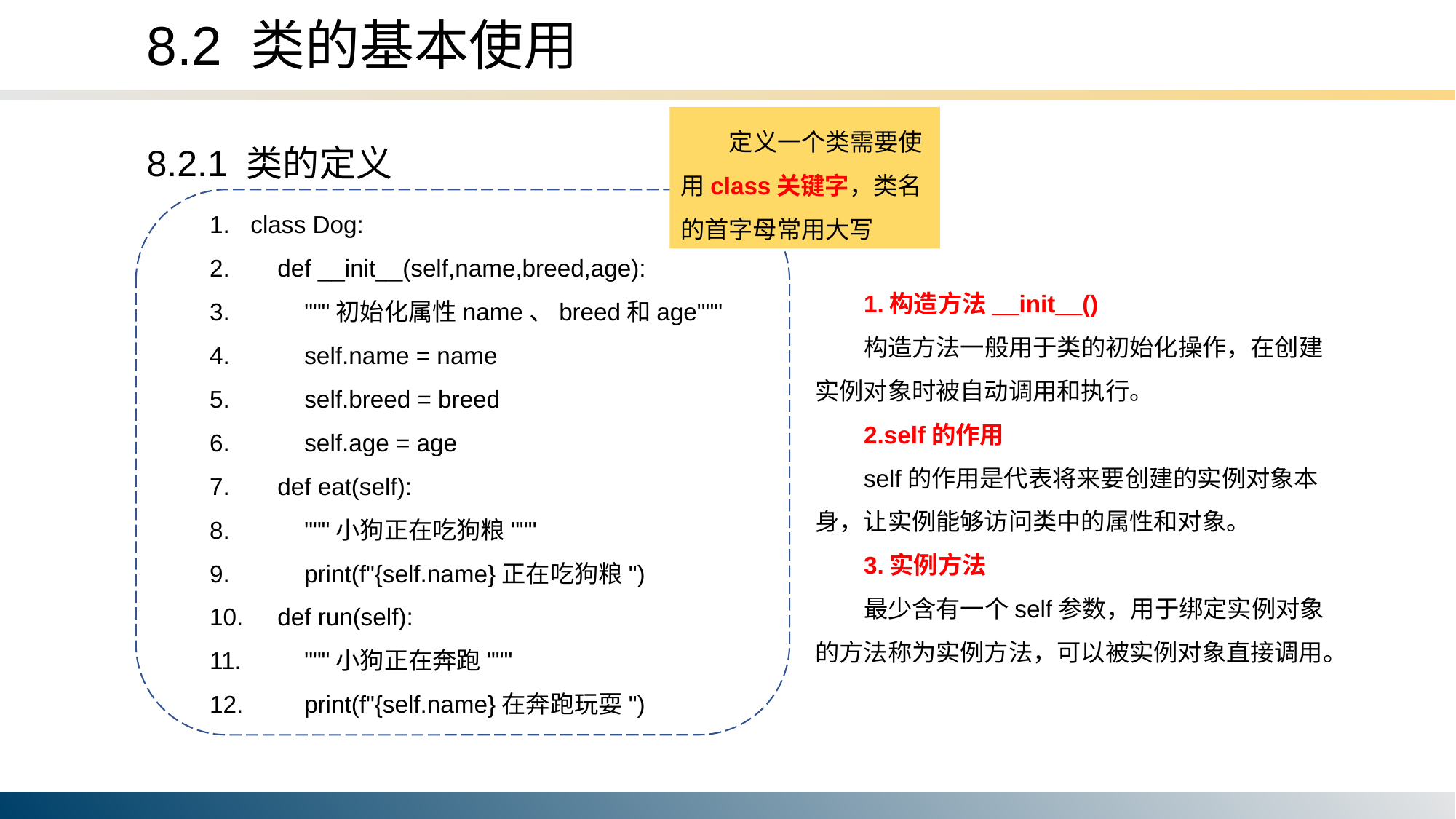

8.2 类的基本使用
定义一个类需要使用class关键字，类名的首字母常用大写
8.2.1 类的定义

class Dog:
    def __init__(self,name,breed,age):
        """初始化属性name、breed和age"""
        self.name = name
        self.breed = breed
        self.age = age
    def eat(self):
        """小狗正在吃狗粮"""
        print(f"{self.name}正在吃狗粮")
    def run(self):
        """小狗正在奔跑"""
        print(f"{self.name}在奔跑玩耍")
1.构造方法__init__()
构造方法一般用于类的初始化操作，在创建实例对象时被自动调用和执行。
2.self的作用
self的作用是代表将来要创建的实例对象本身，让实例能够访问类中的属性和对象。
3.实例方法
最少含有一个self参数，用于绑定实例对象的方法称为实例方法，可以被实例对象直接调用。